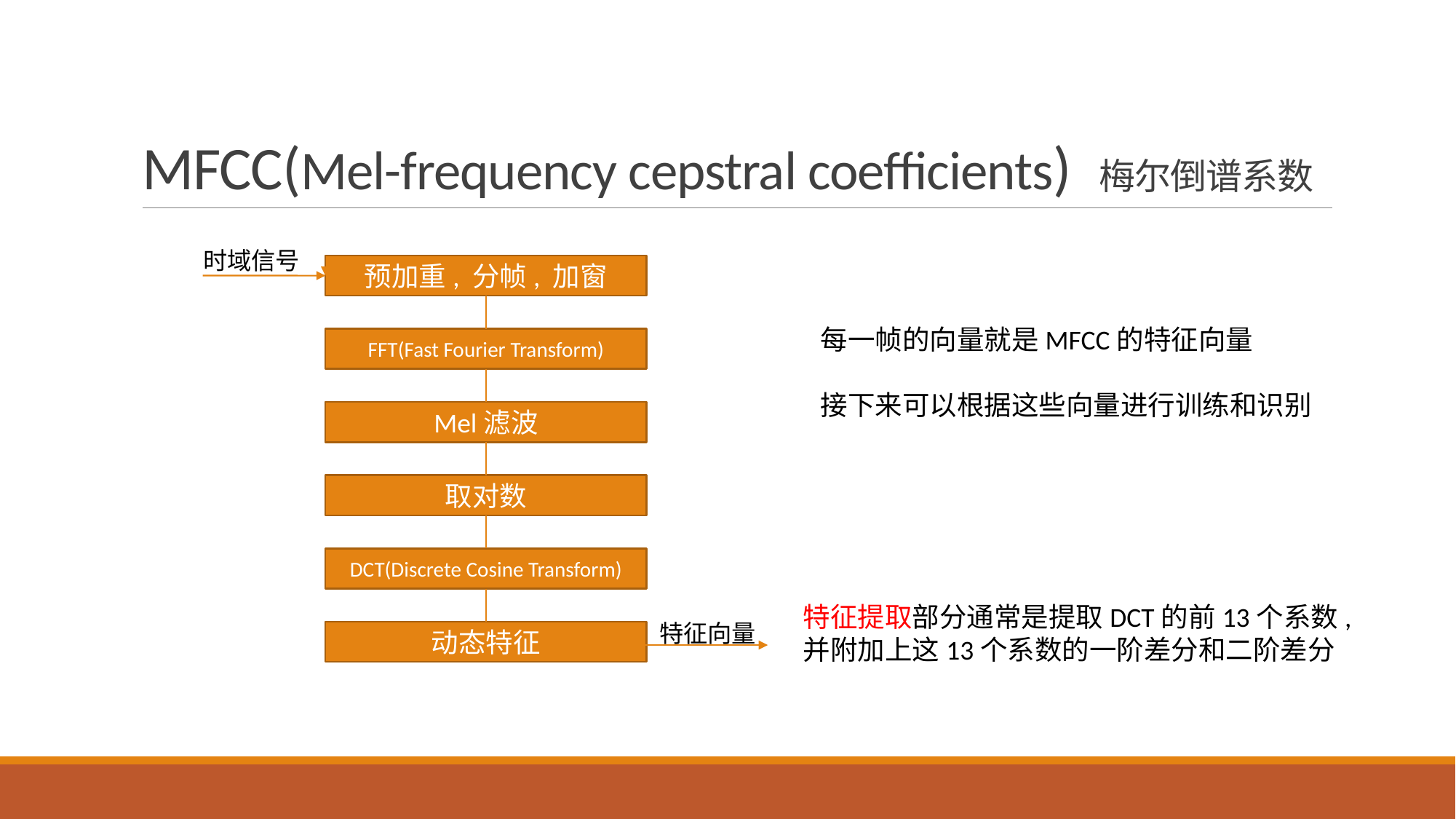

# MFCC(Mel-frequency cepstral coefficients) 梅尔倒谱系数
时域信号
预加重, 分帧, 加窗
每一帧的向量就是MFCC的特征向量

接下来可以根据这些向量进行训练和识别
FFT(Fast Fourier Transform)
Mel滤波
取对数
DCT(Discrete Cosine Transform)
特征提取部分通常是提取DCT的前13个系数,
并附加上这13个系数的一阶差分和二阶差分
特征向量
动态特征